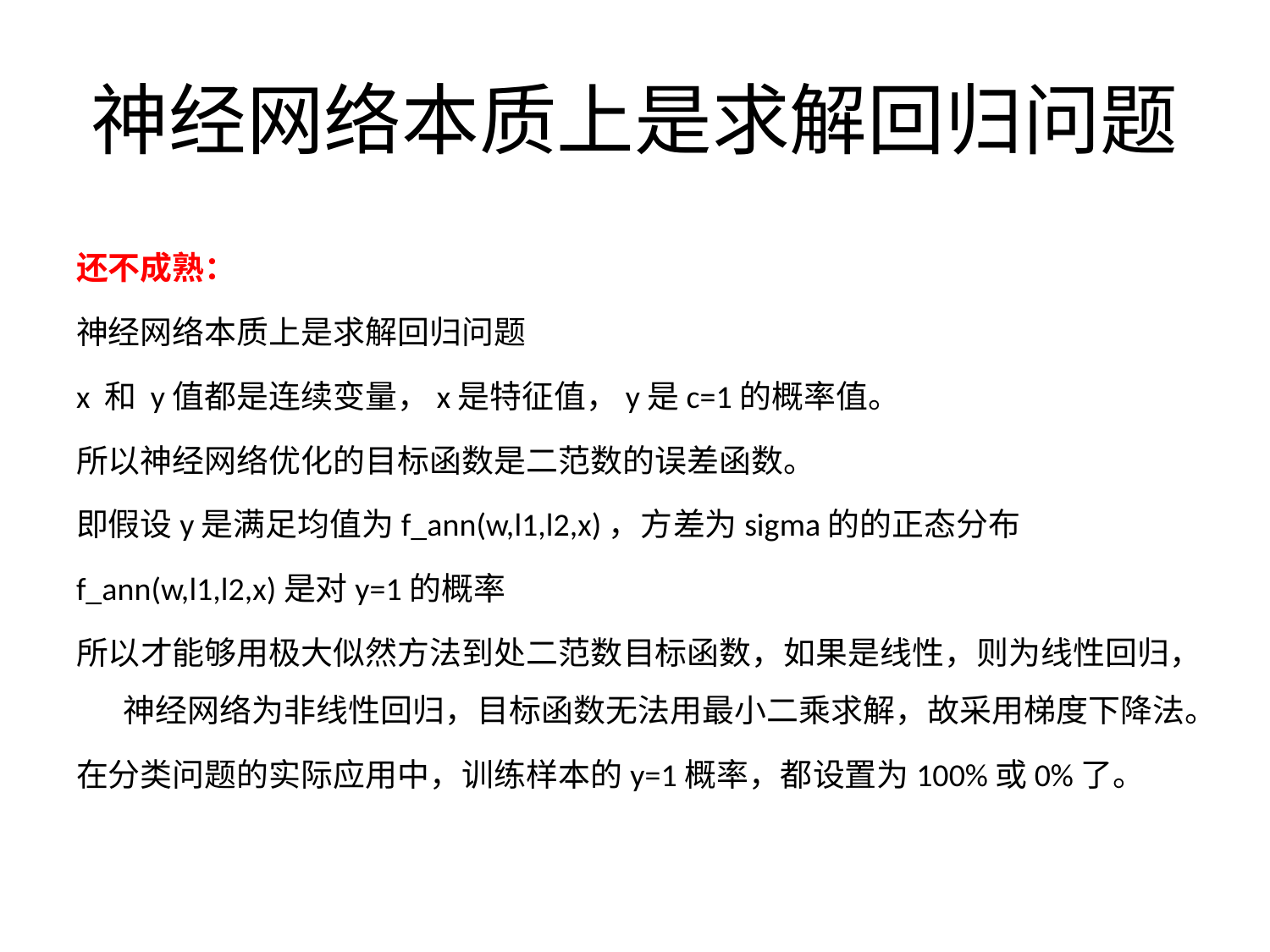

# 神经网络本质上是求解回归问题
还不成熟：
神经网络本质上是求解回归问题
x 和 y值都是连续变量，x是特征值，y是c=1的概率值。
所以神经网络优化的目标函数是二范数的误差函数。
即假设y是满足均值为f_ann(w,l1,l2,x)，方差为sigma的的正态分布
f_ann(w,l1,l2,x)是对y=1的概率
所以才能够用极大似然方法到处二范数目标函数，如果是线性，则为线性回归，神经网络为非线性回归，目标函数无法用最小二乘求解，故采用梯度下降法。
在分类问题的实际应用中，训练样本的y=1概率，都设置为100%或0%了。